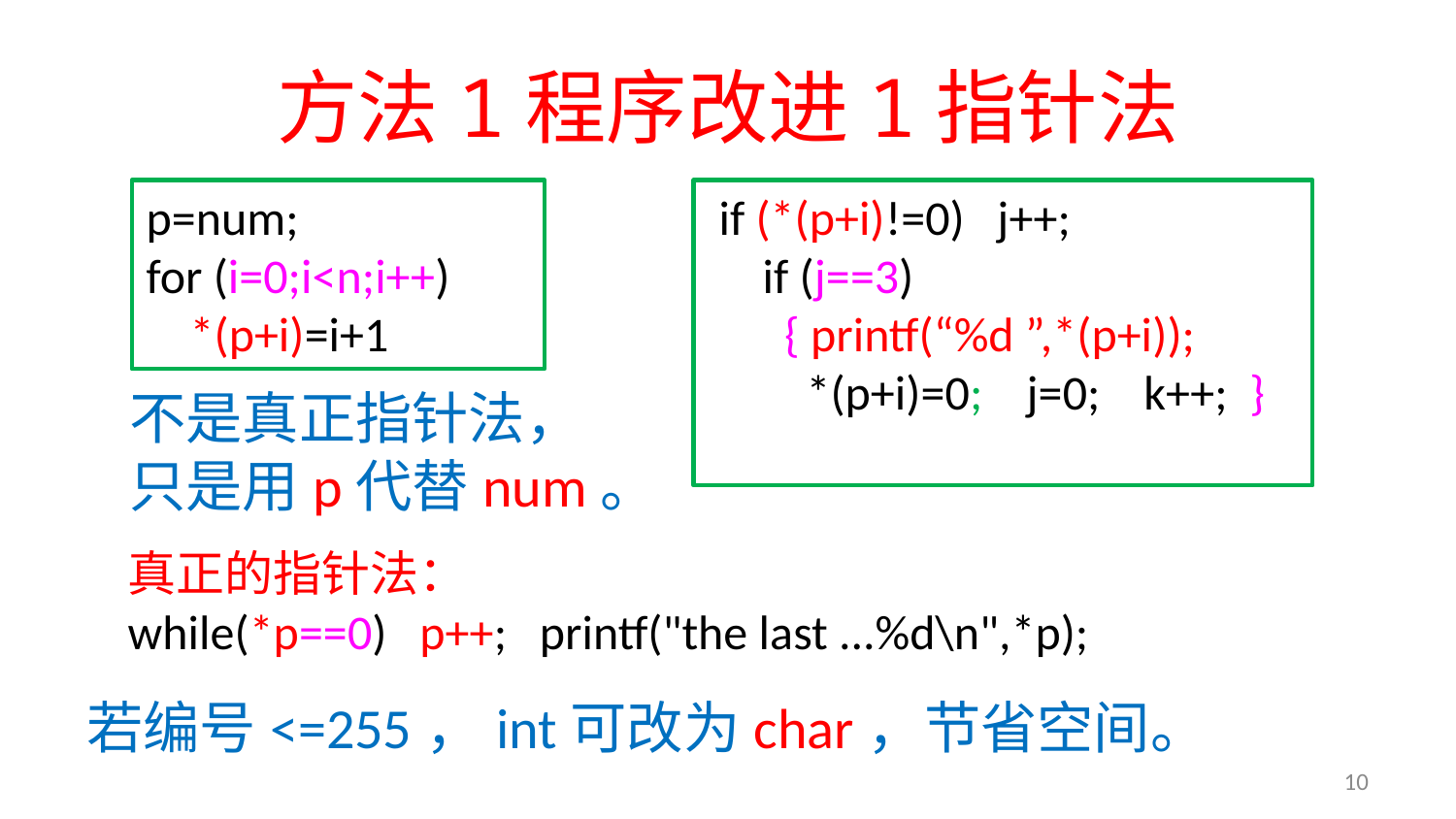

# 方法1程序改进1指针法
p=num;
for (i=0;i<n;i++)
    *(p+i)=i+1
 if (*(p+i)!=0)   j++;
     if (j==3)
       { printf(“%d ”,*(p+i));
         *(p+i)=0;    j=0;    k++;  }

不是真正指针法，
只是用p代替num。
真正的指针法：
while(*p==0)   p++;   printf("the last ...%d\n",*p);
若编号<=255，int可改为char，节省空间。
10